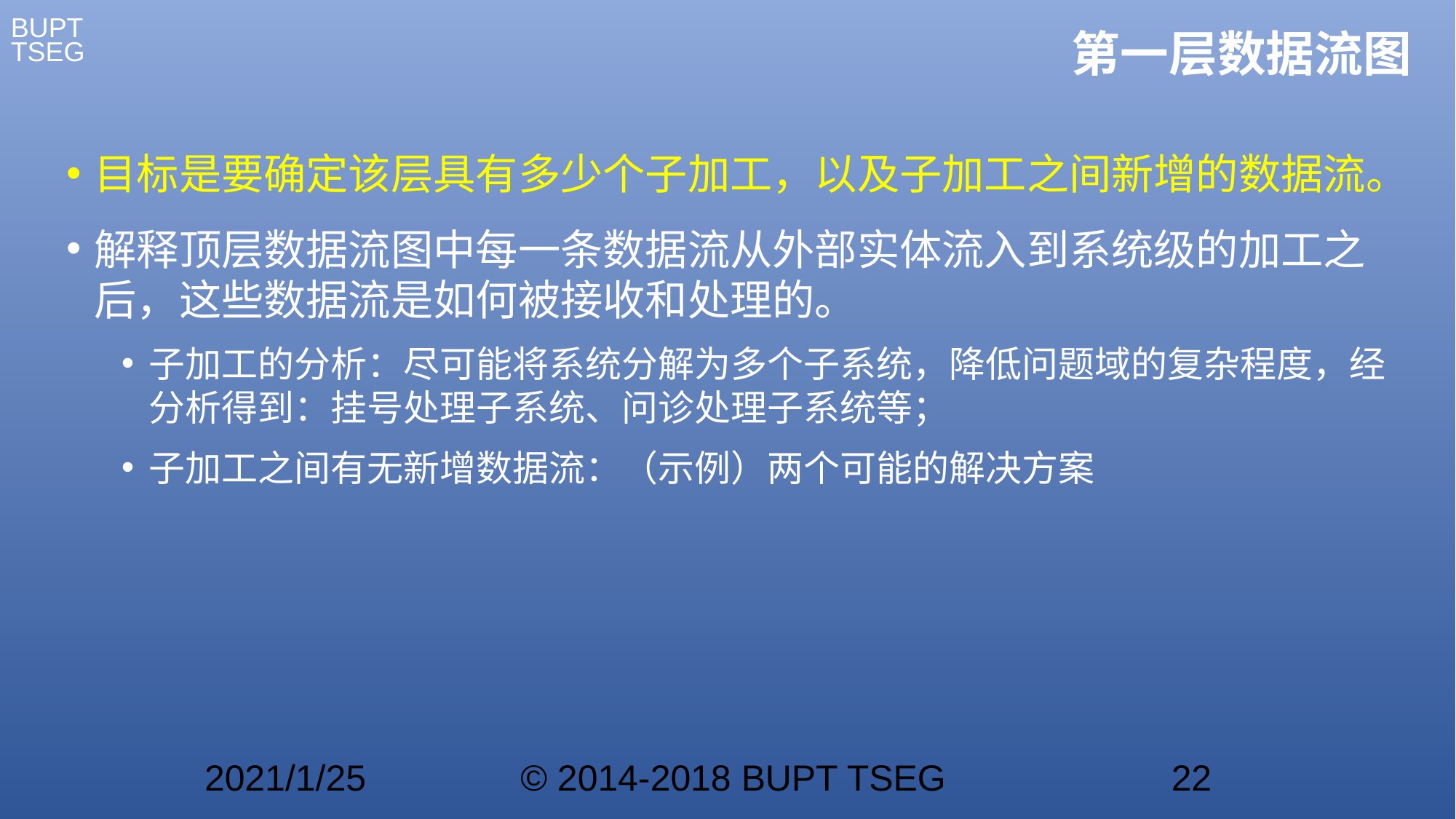

# 第一层数据流图
目标是要确定该层具有多少个子加工，以及子加工之间新增的数据流。
解释顶层数据流图中每一条数据流从外部实体流入到系统级的加工之后，这些数据流是如何被接收和处理的。
子加工的分析：尽可能将系统分解为多个子系统，降低问题域的复杂程度，经分析得到：挂号处理子系统、问诊处理子系统等；
子加工之间有无新增数据流：（示例）两个可能的解决方案

2021/1/25
© 2014-2018 BUPT TSEG
22